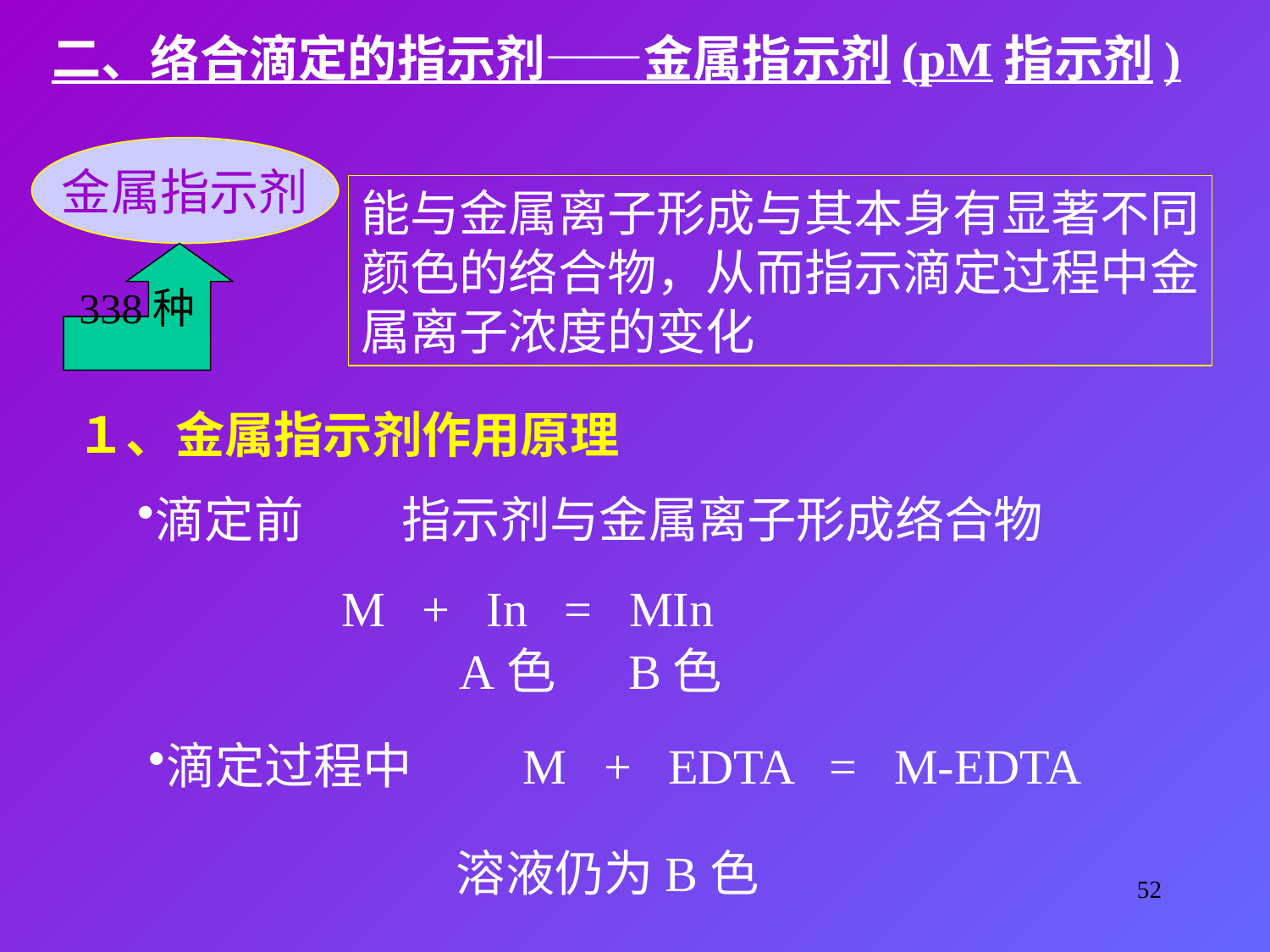

二、络合滴定的指示剂——金属指示剂(pM指示剂)
金属指示剂
能与金属离子形成与其本身有显著不同
颜色的络合物，从而指示滴定过程中金
属离子浓度的变化
338种
１、金属指示剂作用原理
滴定前　　指示剂与金属离子形成络合物
M   +   In   =   MIn
A色　 B色
滴定过程中　　M   +   EDTA   =   M-EDTA

溶液仍为B色
52